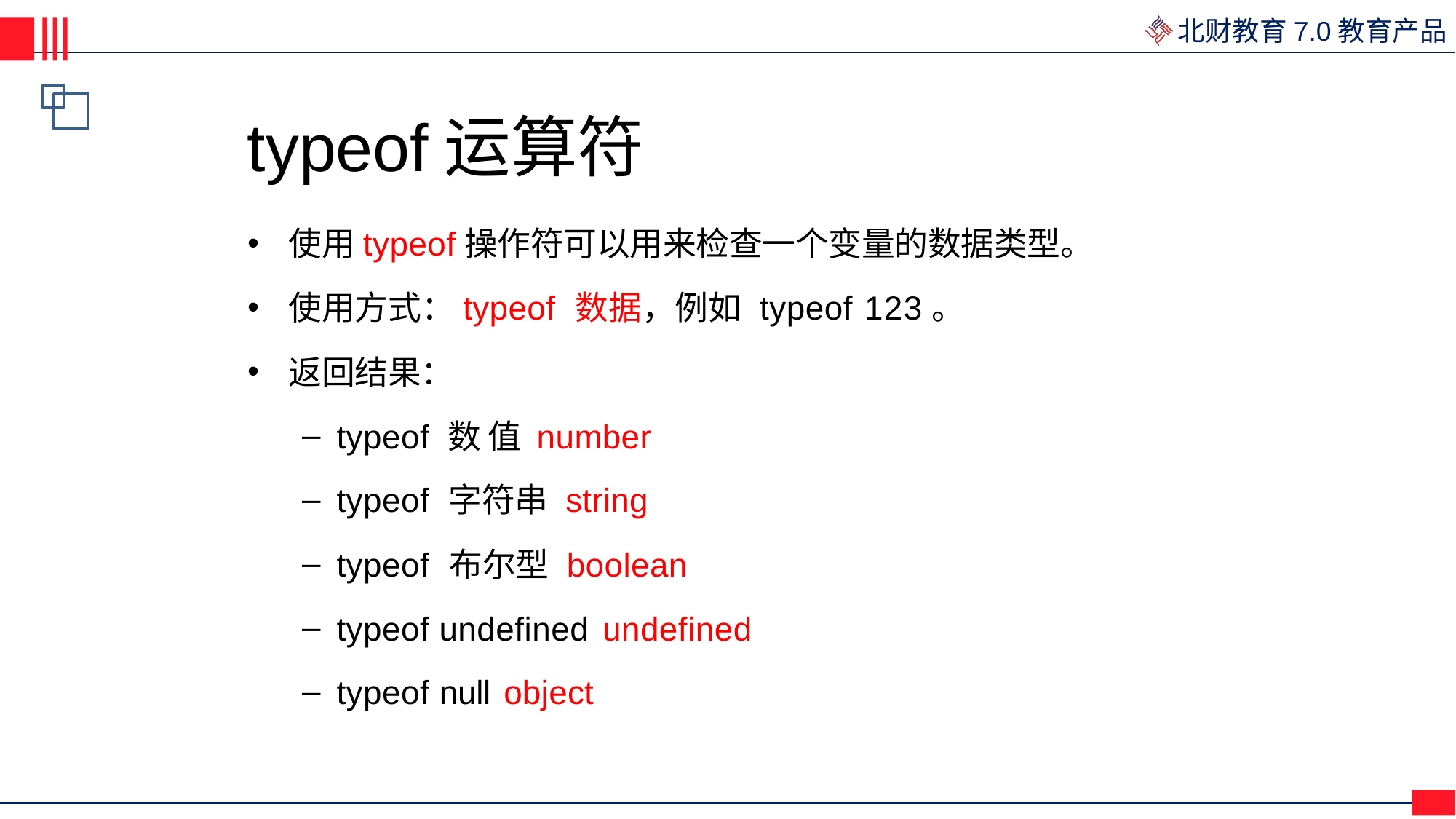

# typeof运算符
使用typeof操作符可以用来检查一个变量的数据类型。
使用方式：typeof 数据，例如 typeof 123。
返回结果：
typeof 数 值 number
typeof 字符串 string
typeof 布尔型 boolean
typeof undefined undefined
typeof null object